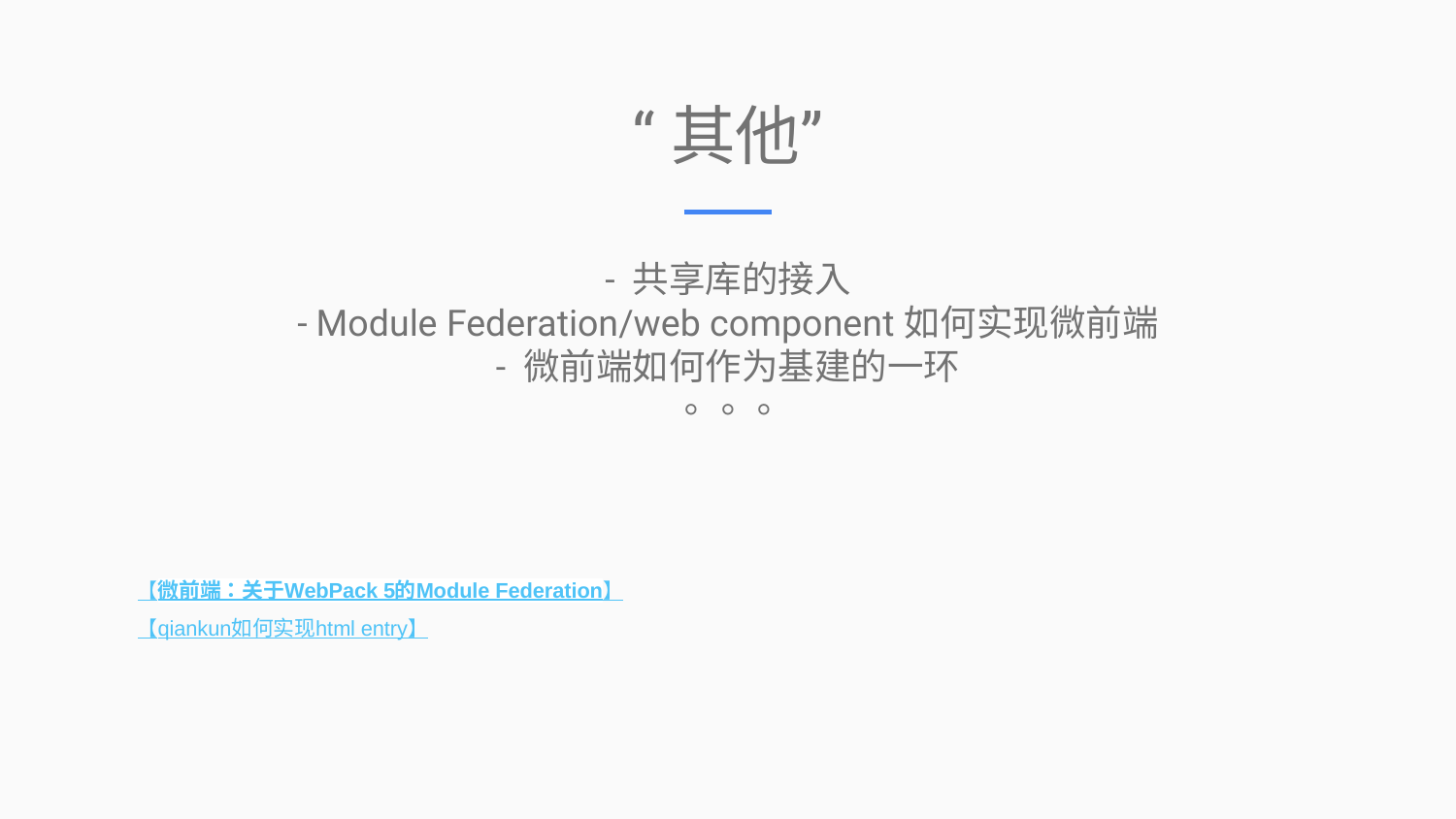

“其他”
- 共享库的接入
- Module Federation/web component如何实现微前端
- 微前端如何作为基建的一环
。。。

【微前端：关于WebPack 5的Module Federation】
【qiankun如何实现html entry】